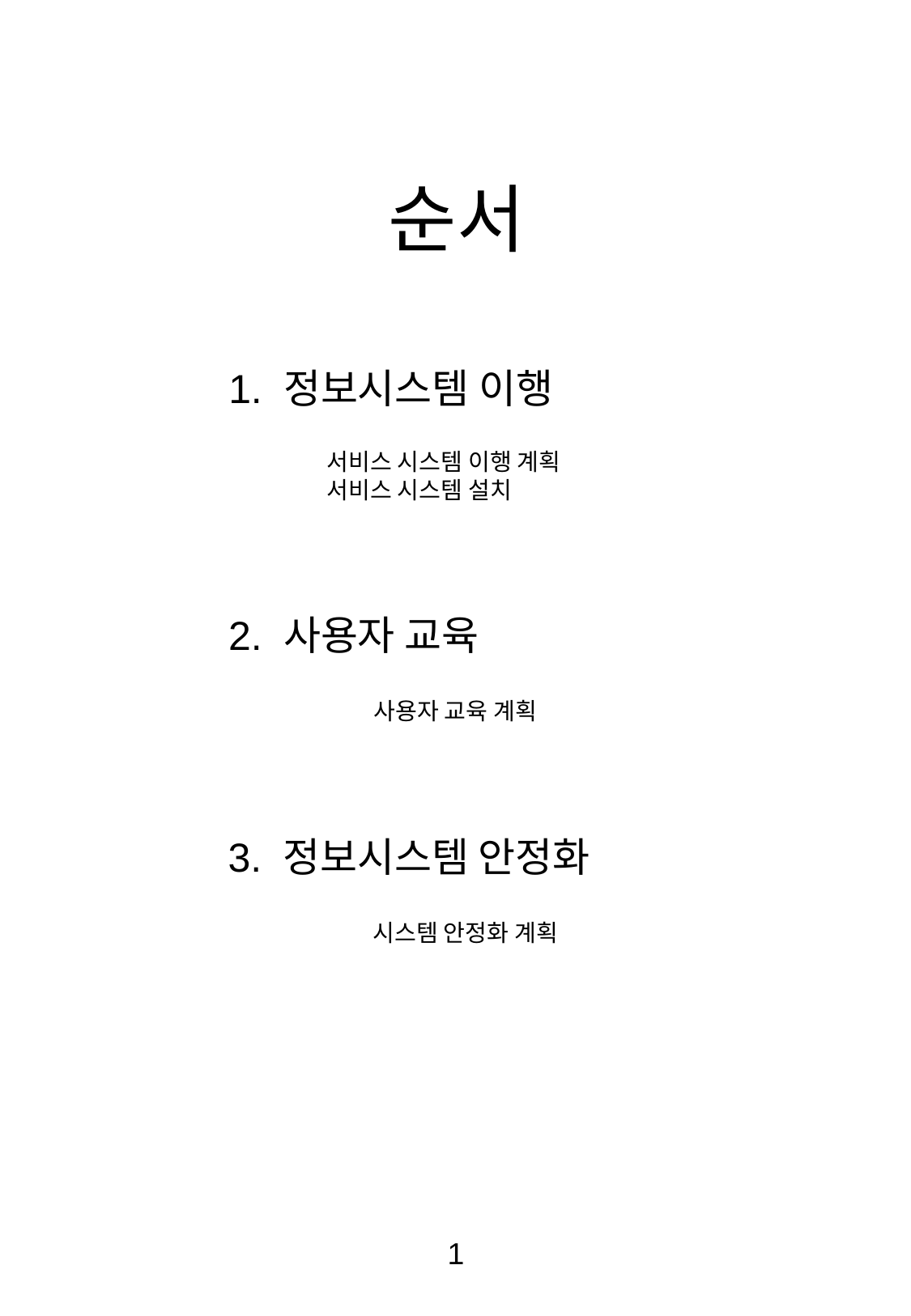

순서
1. 정보시스템 이행
서비스 시스템 이행 계획
서비스 시스템 설치
2. 사용자 교육
사용자 교육 계획
3. 정보시스템 안정화
시스템 안정화 계획
1